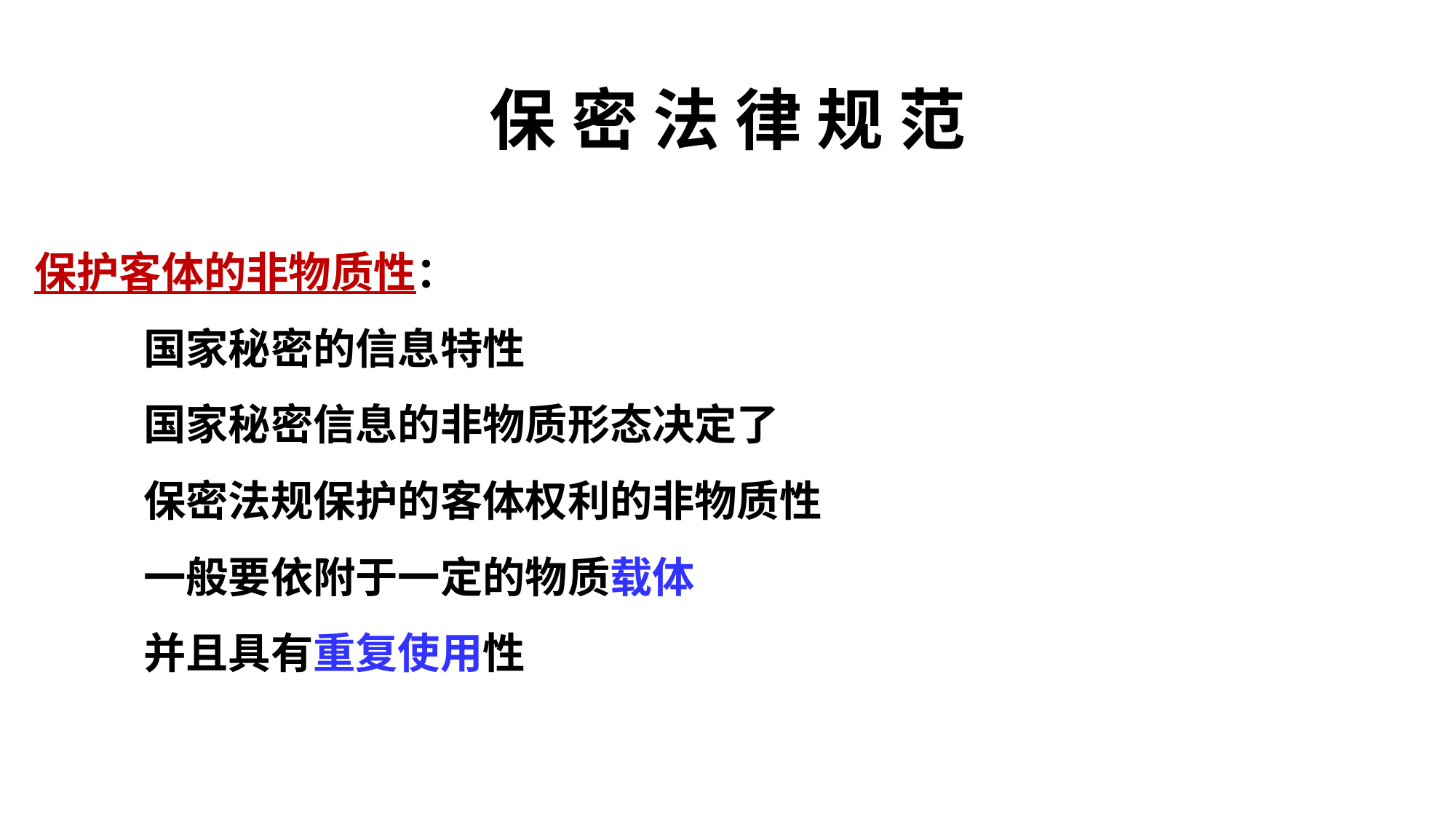

# 保 密 法 律 规 范
保护客体的非物质性：
	国家秘密的信息特性
	国家秘密信息的非物质形态决定了
	保密法规保护的客体权利的非物质性
	一般要依附于一定的物质载体
	并且具有重复使用性